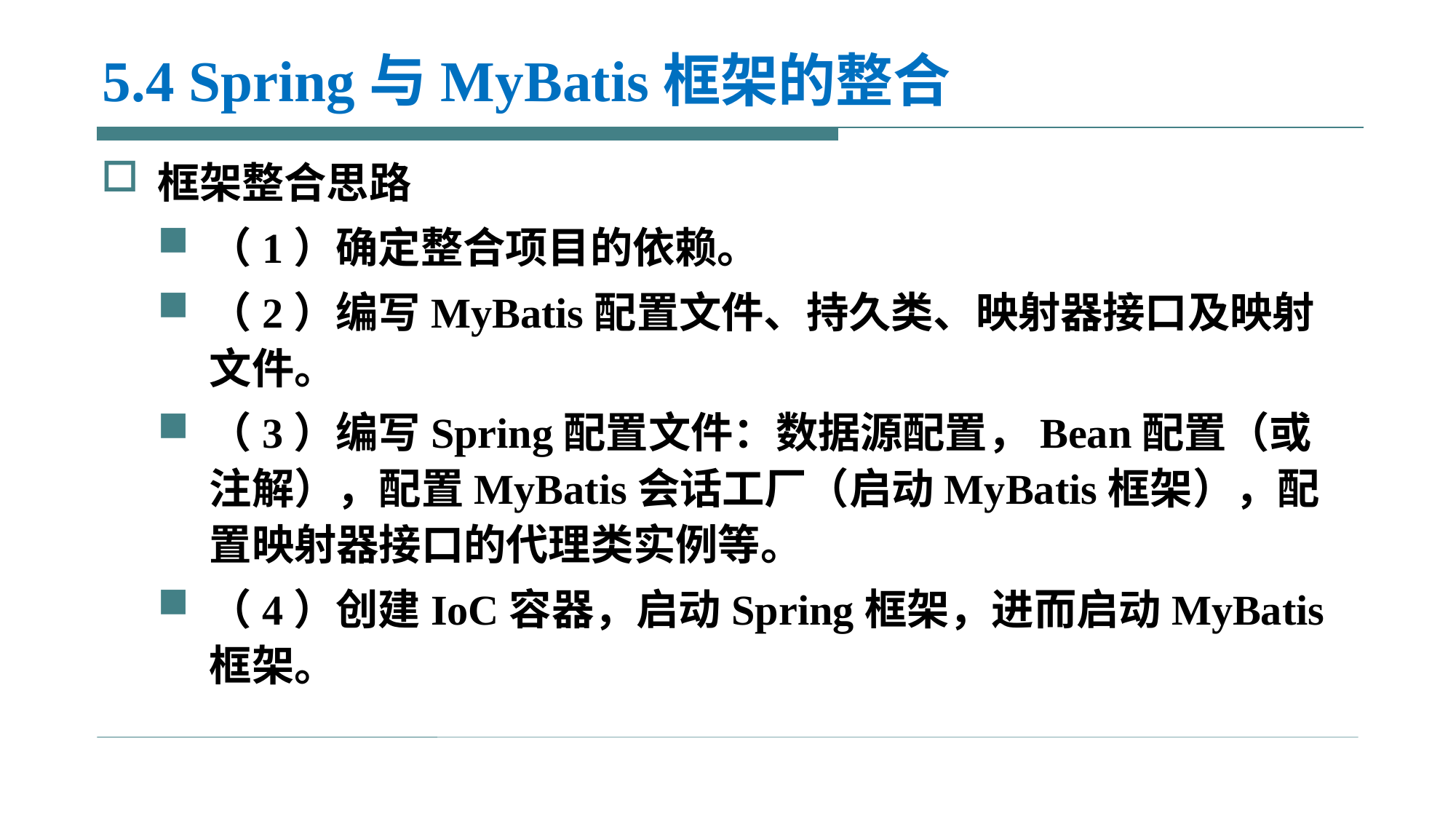

# 5.4 Spring与MyBatis框架的整合
框架整合思路
（1）确定整合项目的依赖。
（2）编写MyBatis配置文件、持久类、映射器接口及映射文件。
（3）编写Spring配置文件：数据源配置，Bean配置（或注解），配置MyBatis会话工厂（启动MyBatis框架），配置映射器接口的代理类实例等。
（4）创建IoC容器，启动Spring框架，进而启动MyBatis框架。
18